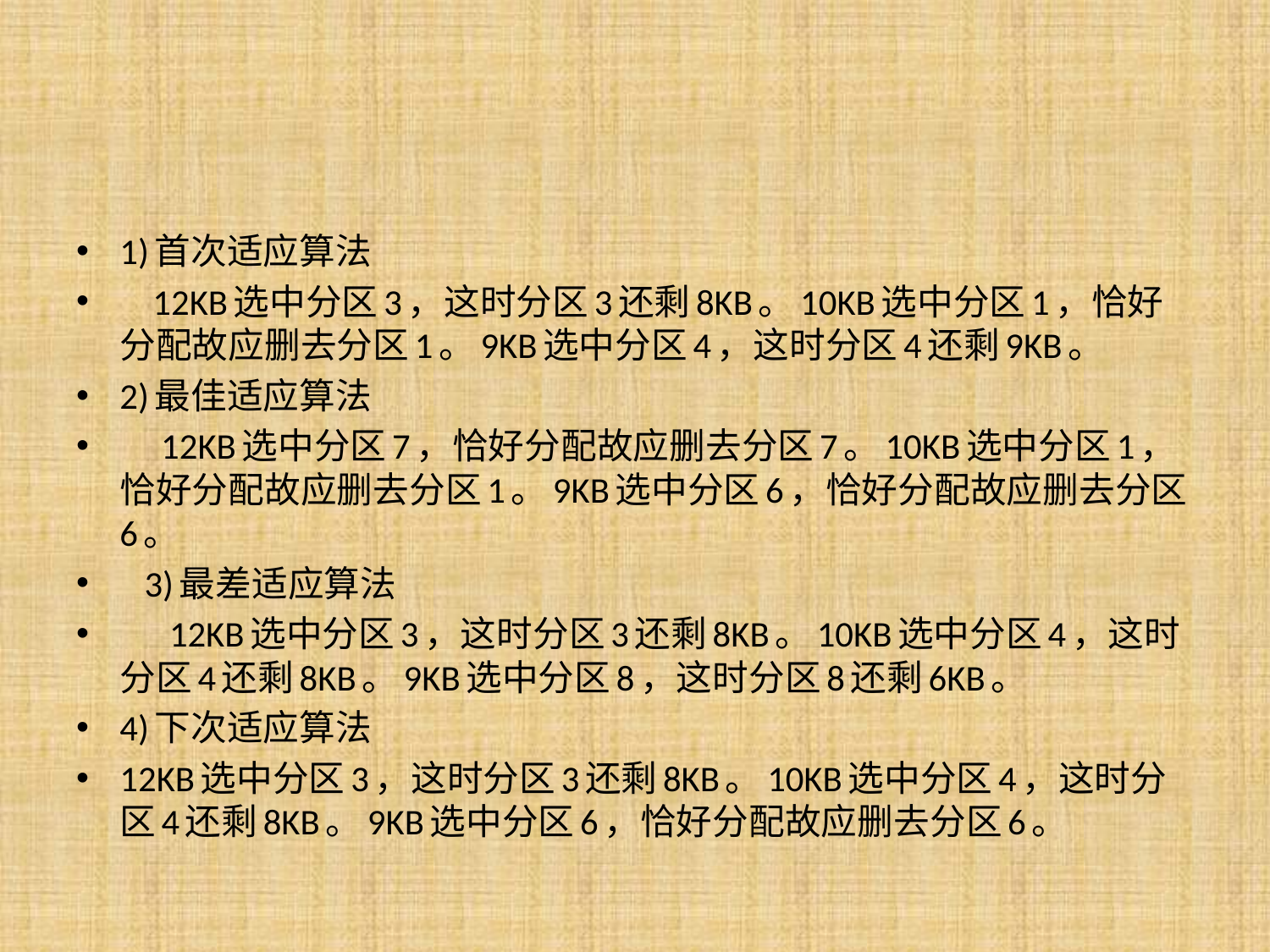

#
1)首次适应算法
    12KB选中分区3，这时分区3还剩8KB。10KB选中分区1，恰好分配故应删去分区1。9KB选中分区4，这时分区4还剩9KB。
2)最佳适应算法
     12KB选中分区7，恰好分配故应删去分区7。10KB选中分区1，恰好分配故应删去分区1。9KB选中分区6，恰好分配故应删去分区6。
   3)最差适应算法
      12KB选中分区3，这时分区3还剩8KB。10KB选中分区4，这时分区4还剩8KB。9KB选中分区8，这时分区8还剩6KB。
4)下次适应算法
12KB选中分区3，这时分区3还剩8KB。10KB选中分区4，这时分区4还剩8KB。9KB选中分区6，恰好分配故应删去分区6。